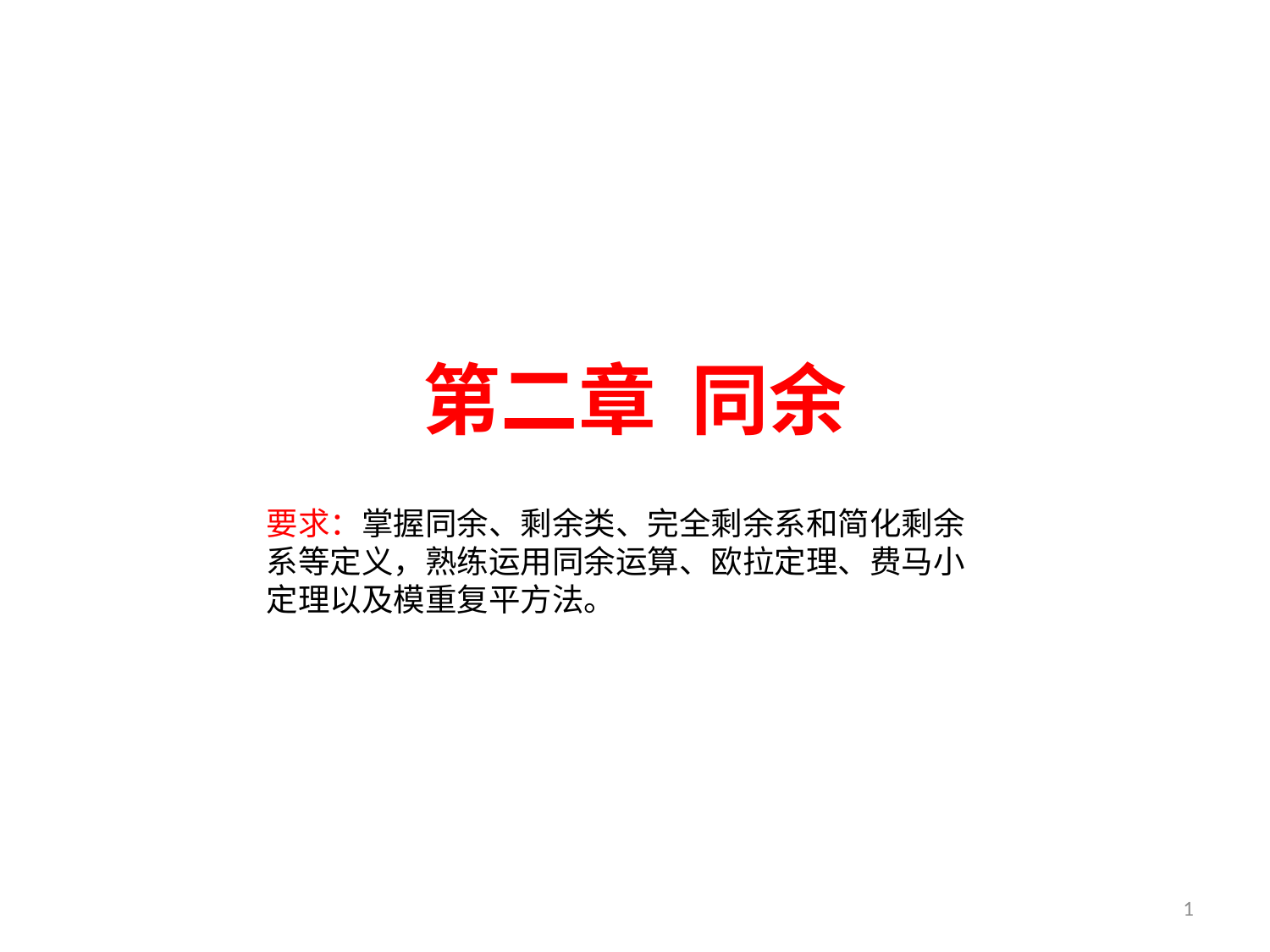

# 第二章  同余
要求：掌握同余、剩余类、完全剩余系和简化剩余系等定义，熟练运用同余运算、欧拉定理、费马小定理以及模重复平方法。
1